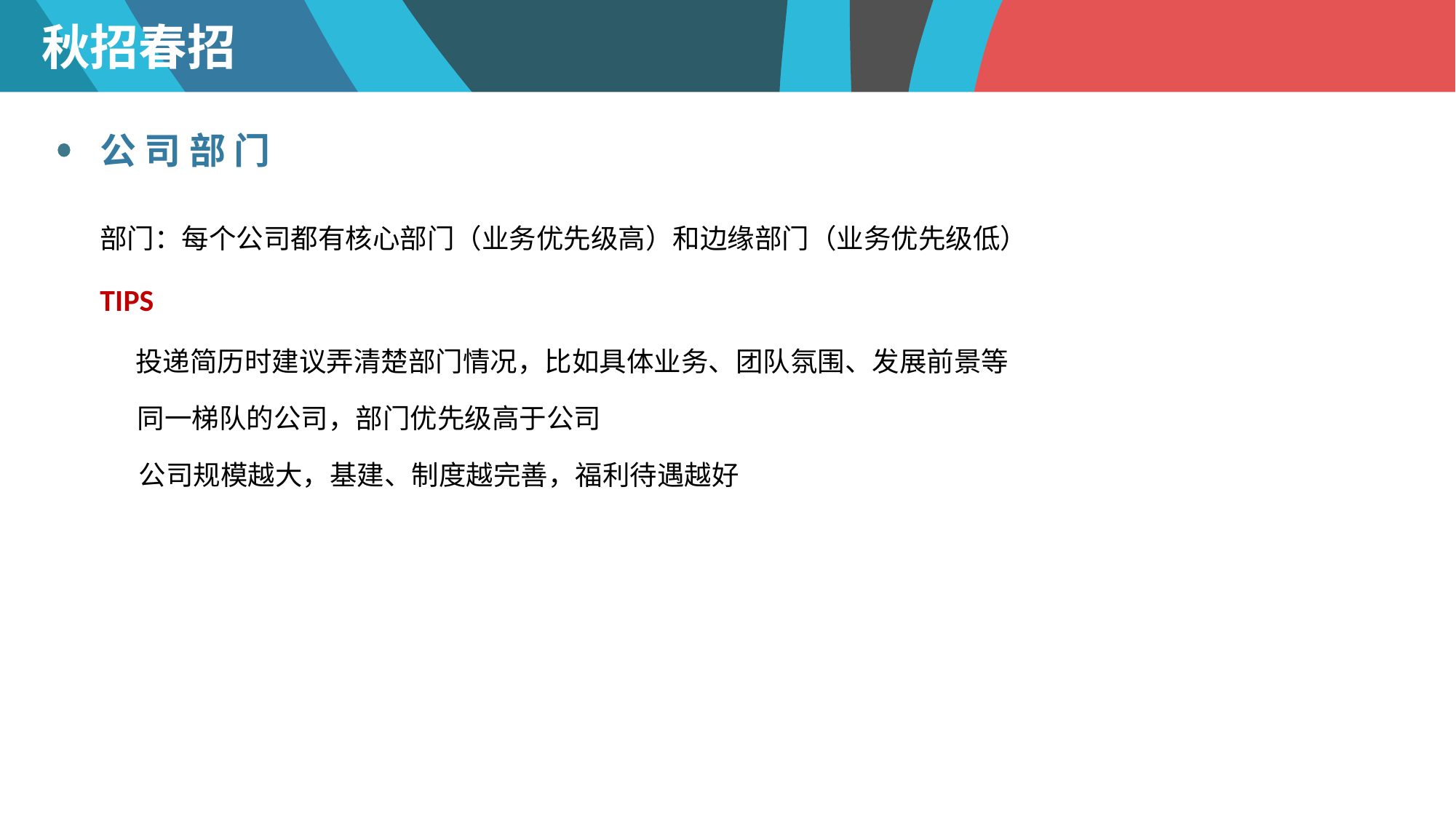

秋招春招
公 司 部 门

部门：每个公司都有核心部门（业务优先级高）和边缘部门（业务优先级低）
TIPS
投递简历时建议弄清楚部门情况，比如具体业务、团队氛围、发展前景等
同一梯队的公司，部门优先级高于公司
公司规模越大，基建、制度越完善，福利待遇越好